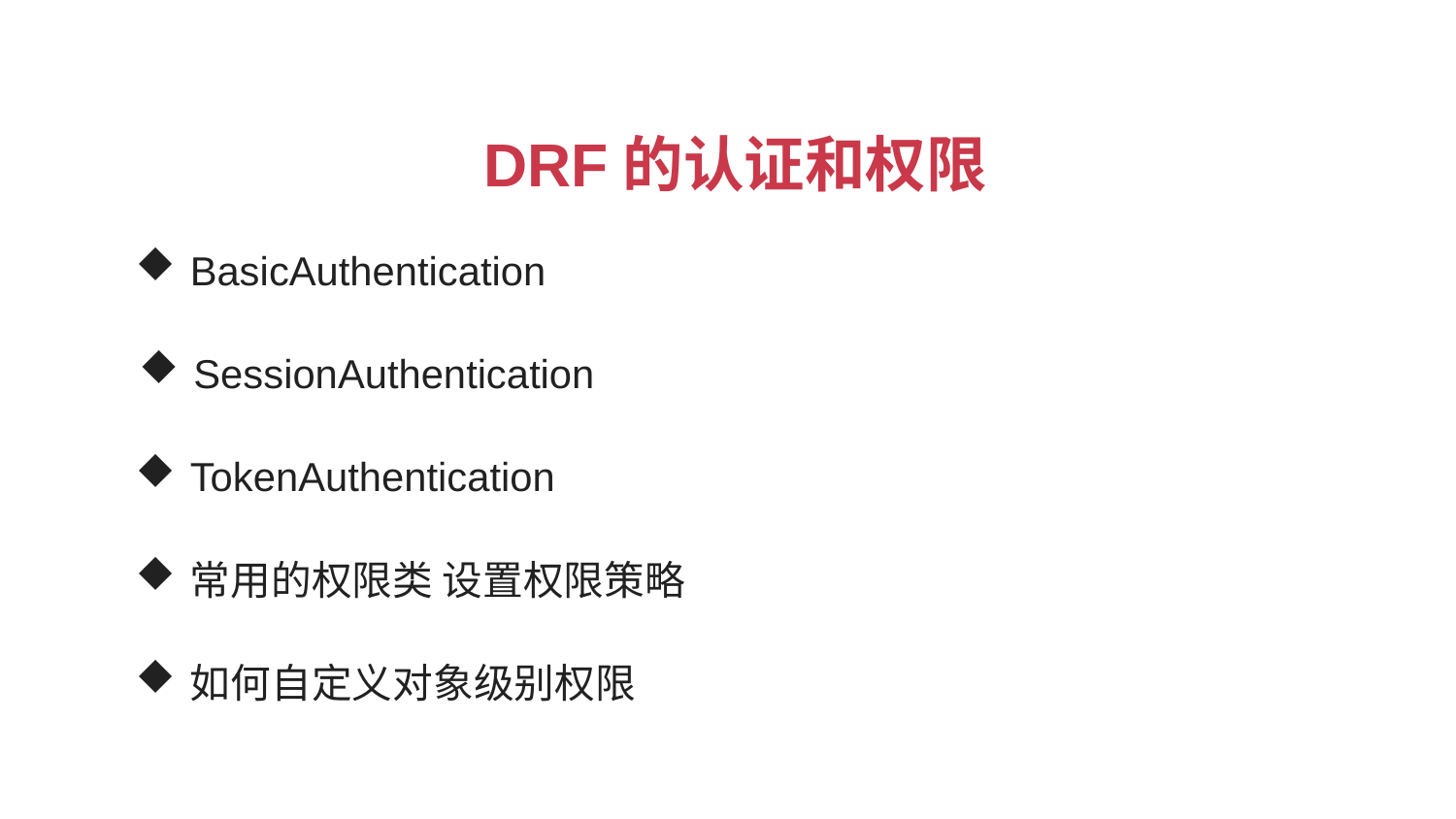

DRF的认证和权限
BasicAuthentication
SessionAuthentication
TokenAuthentication
常用的权限类 设置权限策略
如何自定义对象级别权限